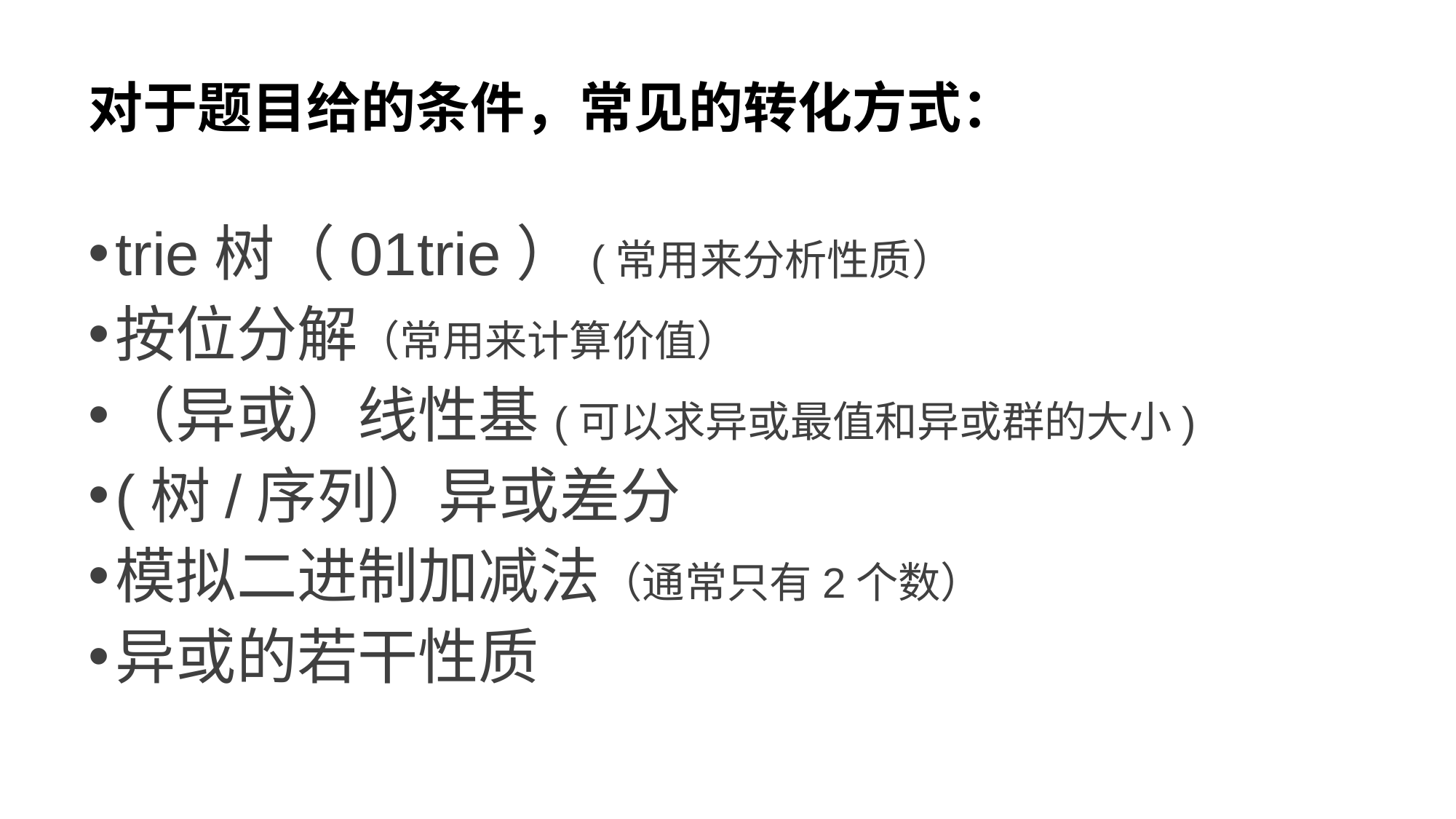

# 对于题目给的条件，常见的转化方式：
trie树（01trie）(常用来分析性质）
按位分解（常用来计算价值）
（异或）线性基(可以求异或最值和异或群的大小)
(树/序列）异或差分
模拟二进制加减法（通常只有2个数）
异或的若干性质